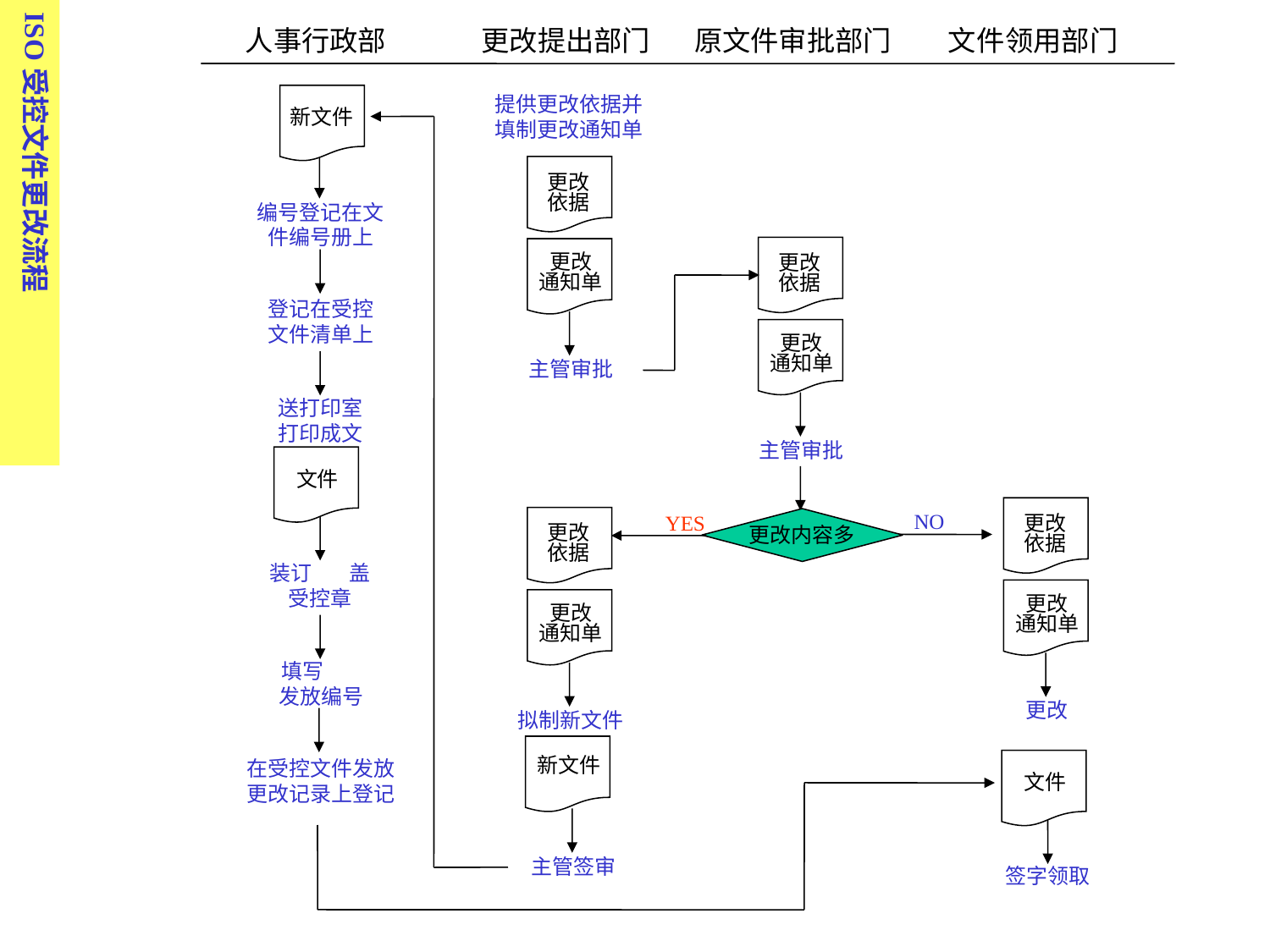

ISO受控文件更改流程
人事行政部               更改提出部门       原文件审批部门         文件领用部门

提供更改依据并填制更改通知单

新文件

更改 依据
编号登记在文件编号册上

更改 通知单
更改 依据

登记在受控文件清单上

更改 通知单
主管审批

送打印室打印成文

主管审批

文件

NO
YES

更改 依据
更改内容多

更改 依据

装订        盖受控章

更改 通知单

更改 通知单

填写         发放编号

更改
拟制新文件

在受控文件发放更改记录上登记

新文件
文件

主管签审
签字领取

27